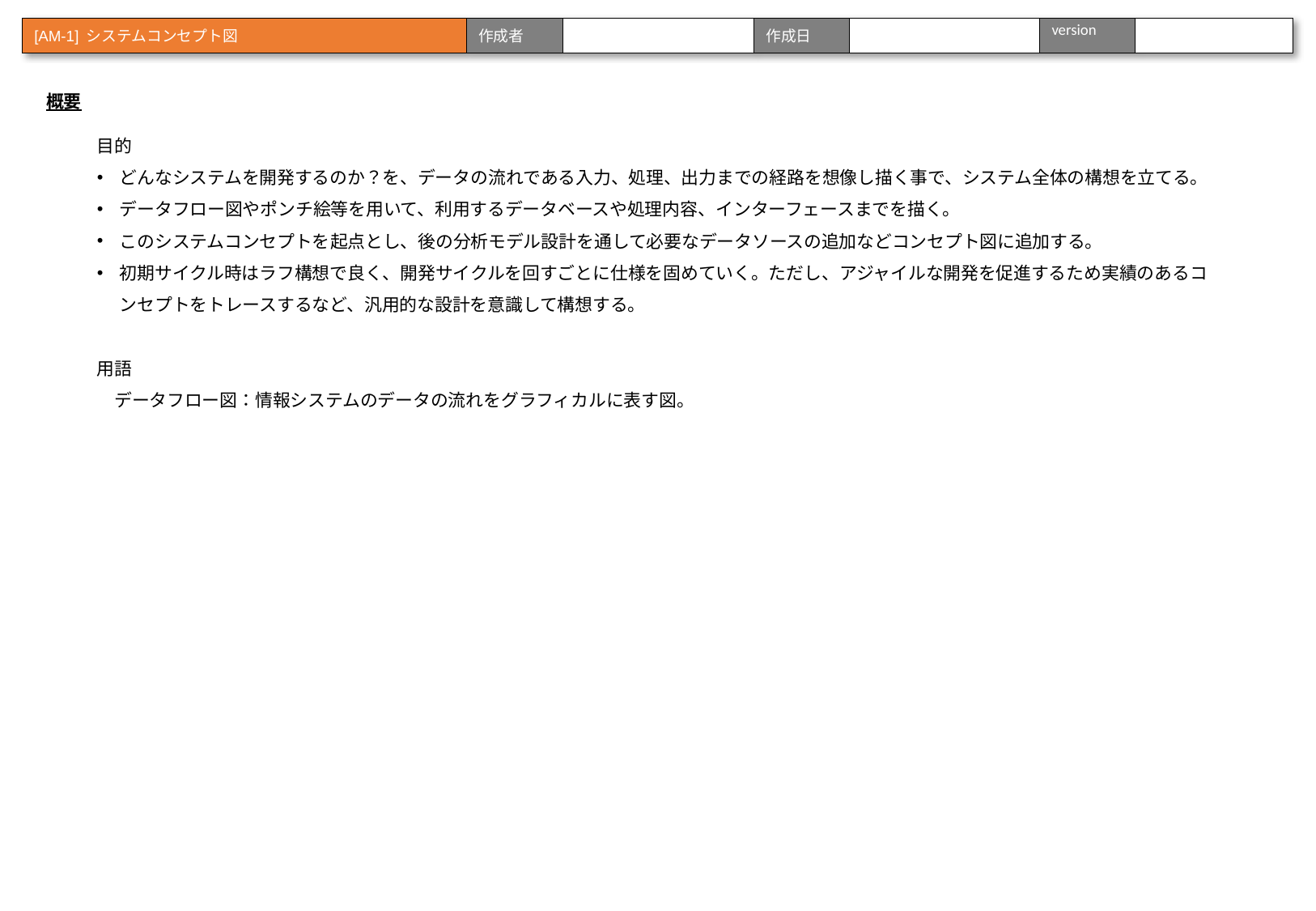

| [AM-1] システムコンセプト図 | 作成者 |  | 作成日 |  | version |  |
| --- | --- | --- | --- | --- | --- | --- |
概要
目的
どんなシステムを開発するのか？を、データの流れである入力、処理、出力までの経路を想像し描く事で、システム全体の構想を立てる。
データフロー図やポンチ絵等を用いて、利用するデータベースや処理内容、インターフェースまでを描く。
このシステムコンセプトを起点とし、後の分析モデル設計を通して必要なデータソースの追加などコンセプト図に追加する。
初期サイクル時はラフ構想で良く、開発サイクルを回すごとに仕様を固めていく。ただし、アジャイルな開発を促進するため実績のあるコンセプトをトレースするなど、汎用的な設計を意識して構想する。

用語
　データフロー図：情報システムのデータの流れをグラフィカルに表す図。